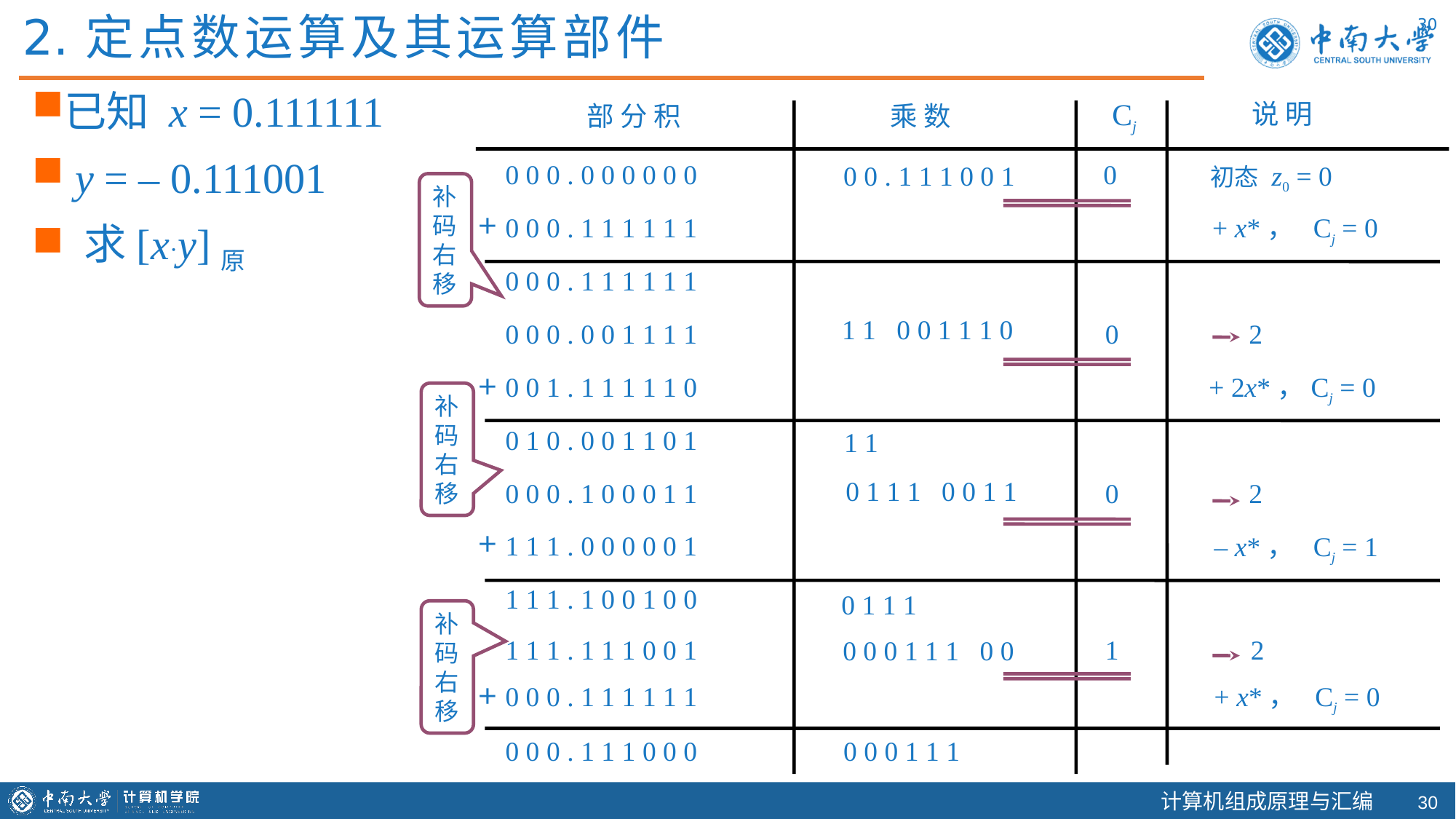

2.定点数运算及其运算部件

30

已知 x = 0.111111
 y = – 0.111001
 求[x·y]原

Cj
    说 明
部 分 积                                  乘 数

0 0 0 . 0 0 0 0 0 0
0
0 0 . 1 1 1 0 0 1
初态 z0 = 0
补码右移

+
0 0 0 . 1 1 1 1 1 1
+ x*，  Cj = 0
0 0 0 . 1 1 1 1 1 1

1 1   0 0 1 1 1 0
0 0 0 . 0 0 1 1 1 1
2

0

+
0 0 1 . 1 1 1 1 1 0
+ 2x*，Cj = 0
补码右移
0 1 0 . 0 0 1 1 0 1
1 1

0 1 1 1   0 0 1 1
0 0 0 . 1 0 0 0 1 1
2

0

+
1 1 1 . 0 0 0 0 0 1
– x*，  Cj = 1

1 1 1 . 1 0 0 1 0 0
0 1 1 1

补码右移
1
1 1 1 . 1 1 1 0 0 1
2
0 0 0 1 1 1   0 0

+
0 0 0 . 1 1 1 1 1 1

+ x*，  Cj = 0

0 0 0 . 1 1 1 0 0 0
0 0 0 1 1 1
30